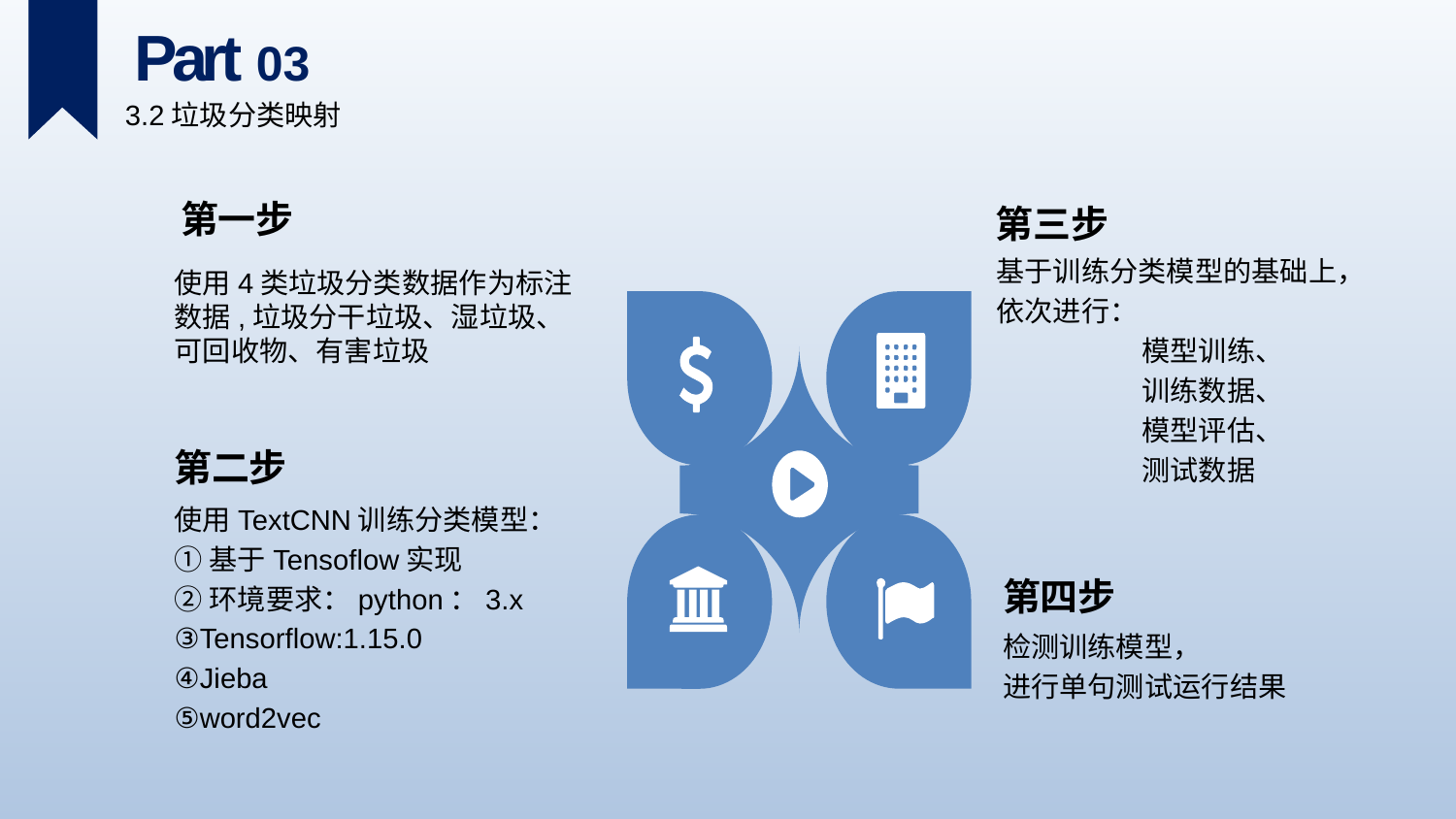

Part 03
3.2垃圾分类映射
第一步
使用4类垃圾分类数据作为标注数据,垃圾分干垃圾、湿垃圾、可回收物、有害垃圾
第三步
基于训练分类模型的基础上，
依次进行：
	模型训练、
	训练数据、
	模型评估、
	测试数据

第二步
使用TextCNN训练分类模型：
①基于Tensoflow实现
②环境要求：python：3.x
③Tensorflow:1.15.0
④Jieba
⑤word2vec
第四步
检测训练模型，
进行单句测试运行结果